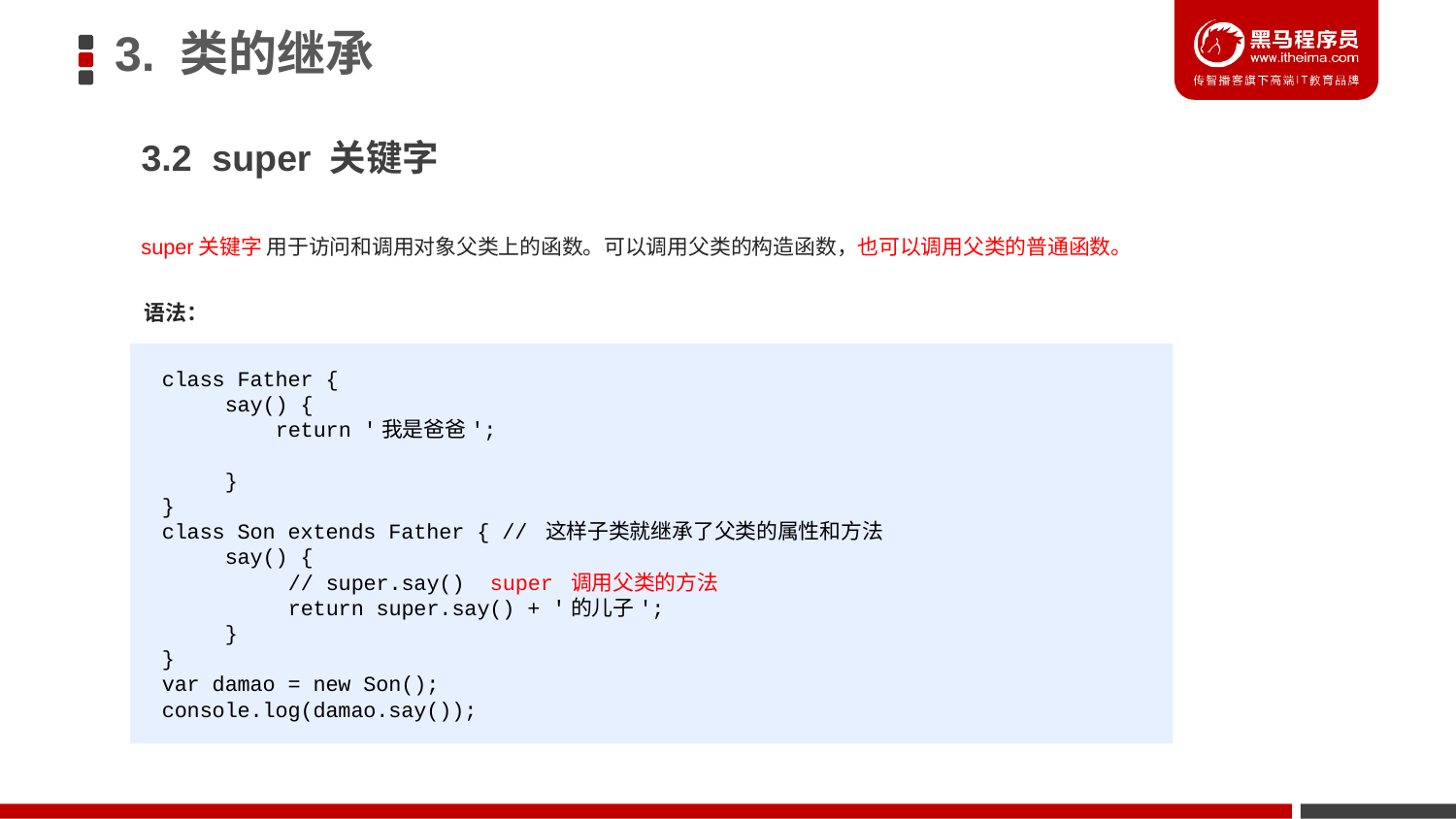

# 3. 类的继承
3.2  super 关键字
super关键字 用于访问和调用对象父类上的函数。可以调用父类的构造函数，也可以调用父类的普通函数。
语法：
class Father {
     say() {
         return '我是爸爸';

     }
}
class Son extends Father { // 这样子类就继承了父类的属性和方法
     say() {
          // super.say()  super 调用父类的方法
          return super.say() + '的儿子';
     }
}
var damao = new Son();
console.log(damao.say());